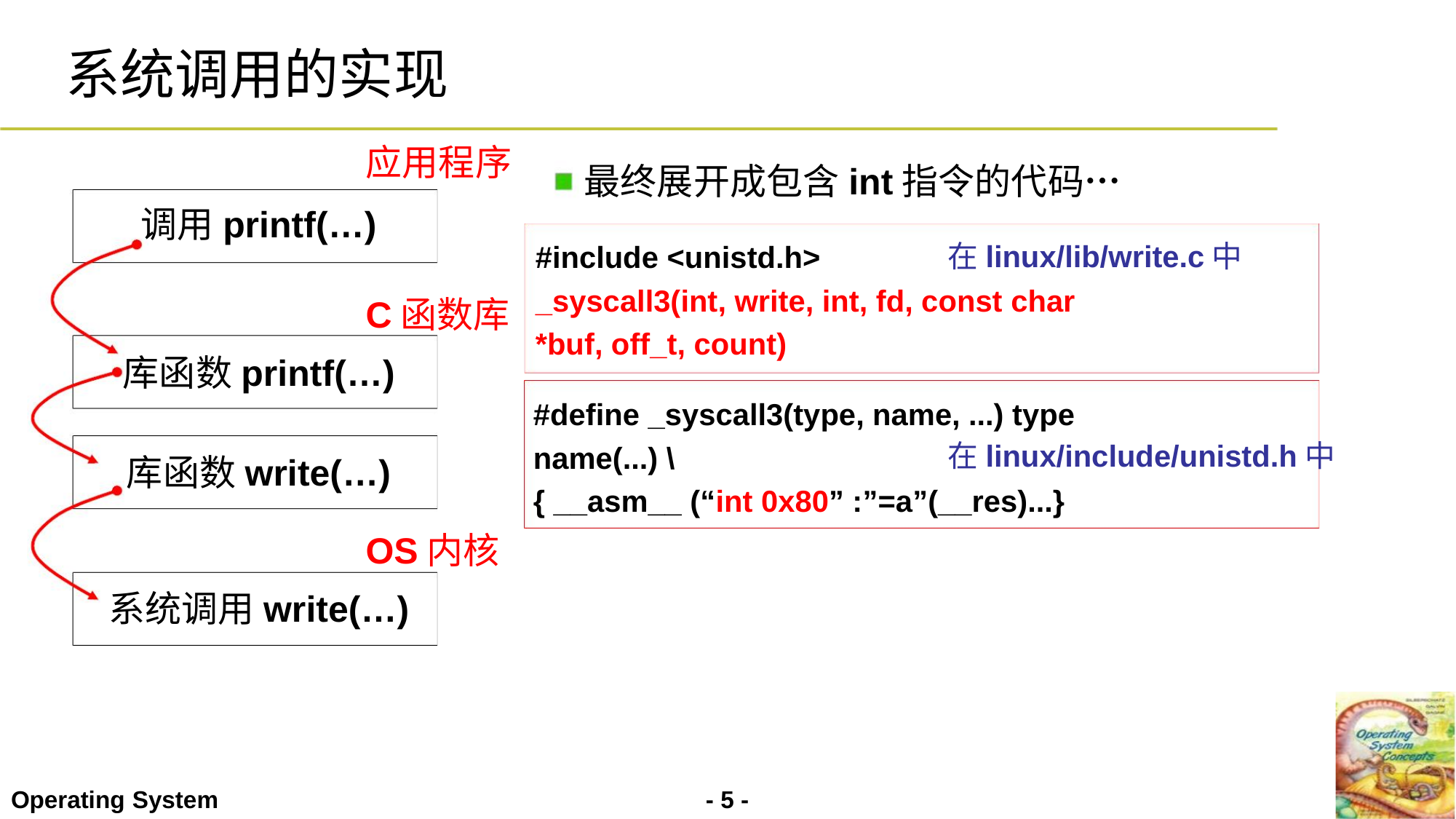

系统调用的实现

应用程序
调用printf(…)

最终展开成包含int指令的代码…

在linux/lib/write.c中
#include <unistd.h>
_syscall3(int, write, int, fd, const char
*buf, off_t, count)
C函数库
库函数printf(…)

#define _syscall3(type, name, ...) type
在linux/include/unistd.h中
name(...) \
库函数write(…)
{ __asm__ (“int 0x80” :”=a”(__res)...}
OS内核
系统调用write(…)

- 5 -
Operating System